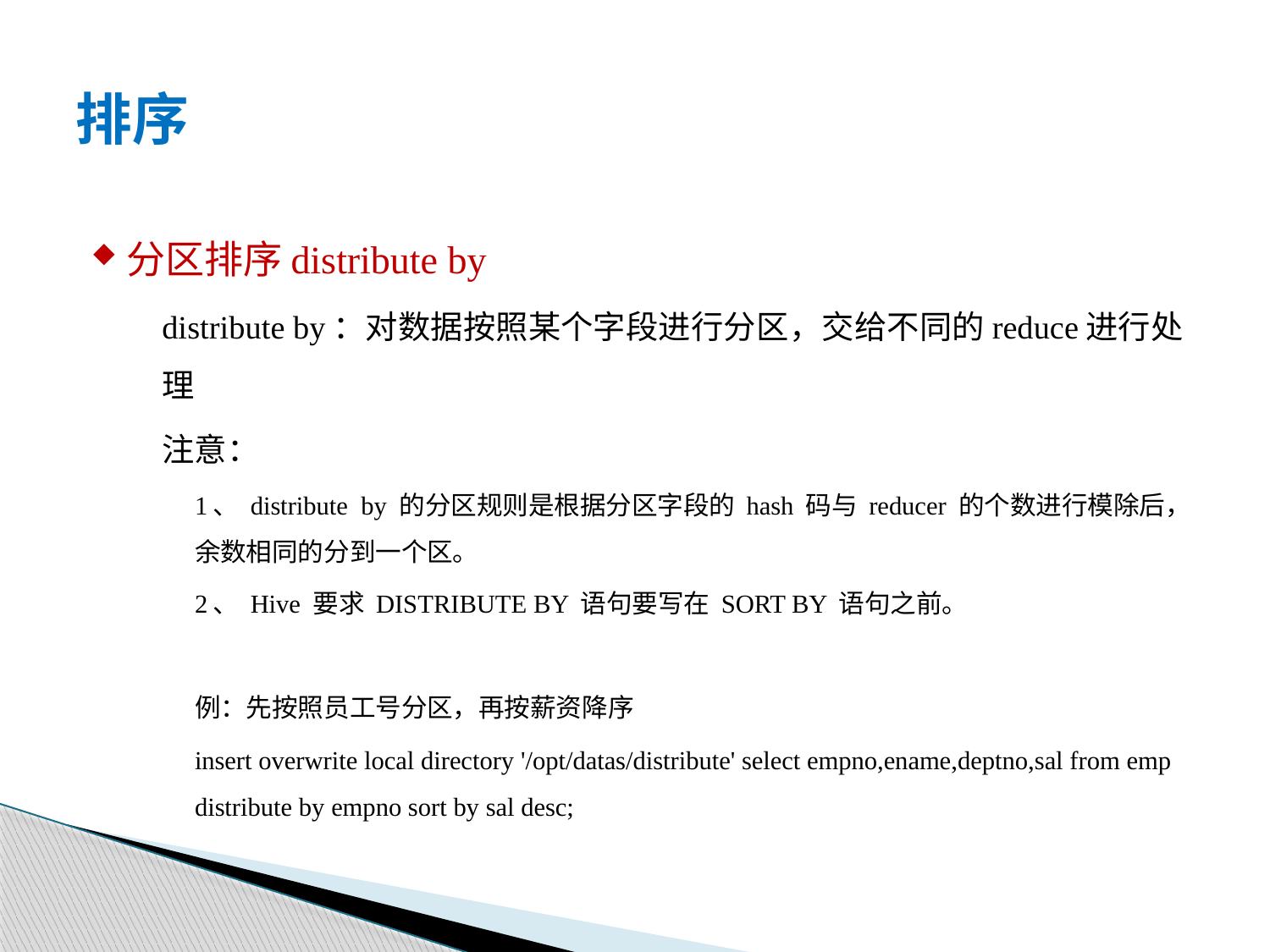

# 排序
分区排序distribute by
distribute by：对数据按照某个字段进行分区，交给不同的reduce进行处理
注意：
1、 distribute  by 的分区规则是根据分区字段的 hash 码与 reducer 的个数进行模除后，余数相同的分到一个区。
2、 Hive 要求 DISTRIBUTE BY 语句要写在 SORT BY 语句之前。

例：先按照员工号分区，再按薪资降序
insert overwrite local directory '/opt/datas/distribute' select empno,ename,deptno,sal from emp distribute by empno sort by sal desc;